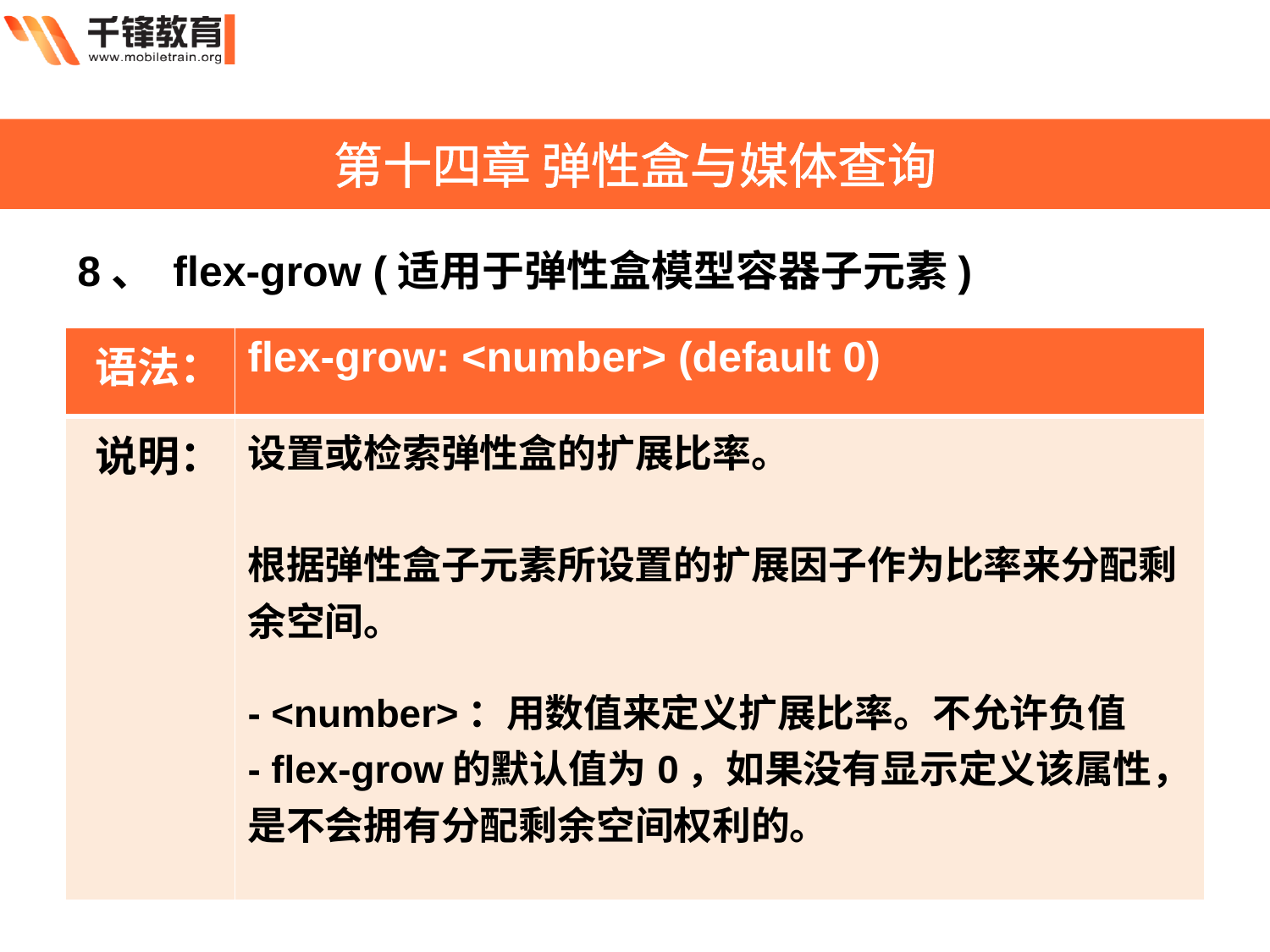

第十四章 弹性盒与媒体查询
8、 flex-grow (适用于弹性盒模型容器子元素)

| 语法： | flex-grow: <number> (default 0) |
| --- | --- |
| 说明： | 设置或检索弹性盒的扩展比率。 根据弹性盒子元素所设置的扩展因子作为比率来分配剩余空间。 - <number>：用数值来定义扩展比率。不允许负值 - flex-grow的默认值为0，如果没有显示定义该属性，是不会拥有分配剩余空间权利的。 |